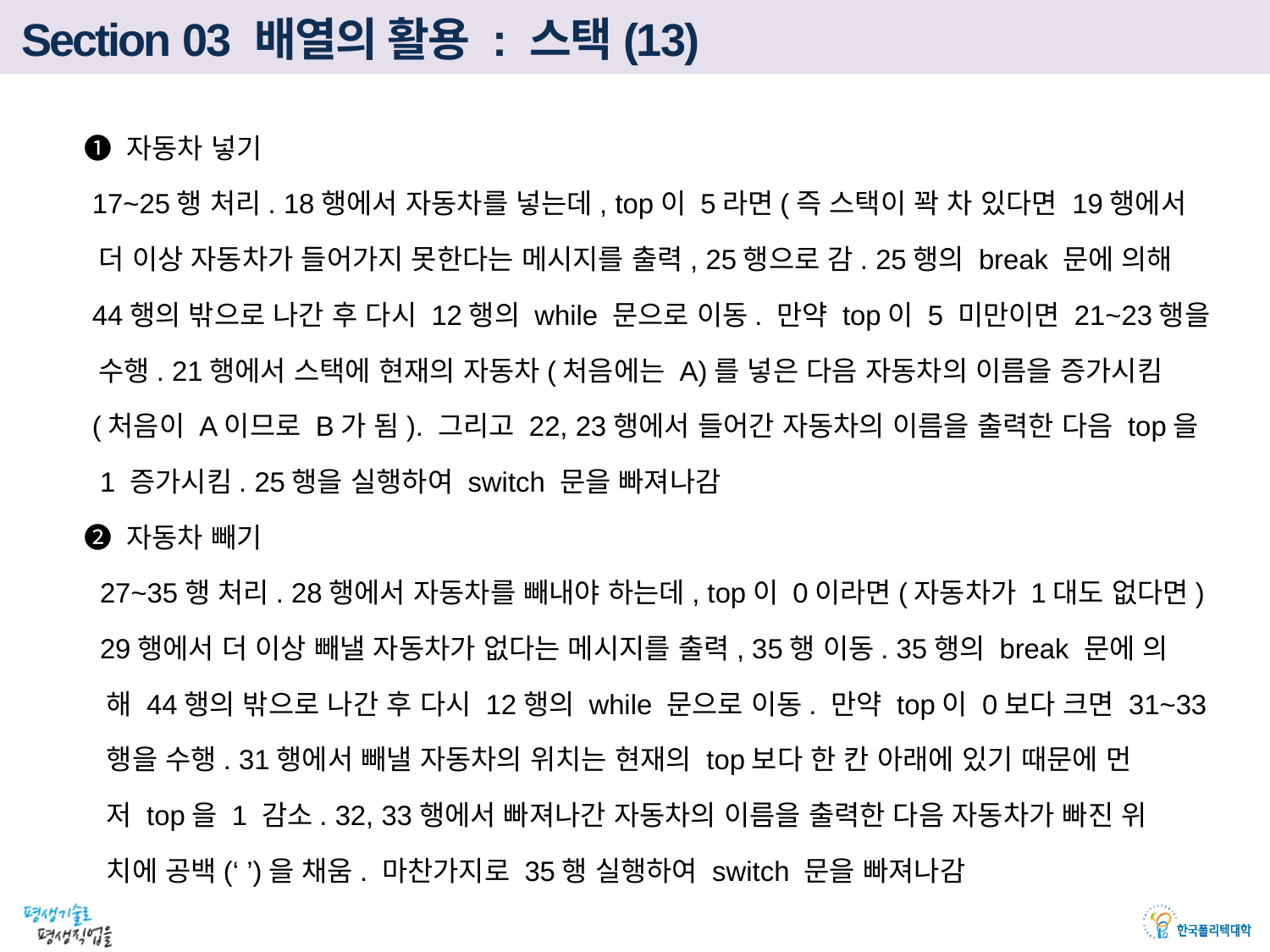

# Section 03 배열의 활용 : 스택(13)
❶ 자동차 넣기
 17~25행 처리. 18행에서 자동차를 넣는데, top이 5라면(즉 스택이 꽉 차 있다면 19행에서
 더 이상 자동차가 들어가지 못한다는 메시지를 출력, 25행으로 감. 25행의 break 문에 의해
 44행의 밖으로 나간 후 다시 12행의 while 문으로 이동. 만약 top이 5 미만이면 21~23행을
 수행. 21행에서 스택에 현재의 자동차(처음에는 A)를 넣은 다음 자동차의 이름을 증가시킴
 (처음이 A이므로 B가 됨). 그리고 22, 23행에서 들어간 자동차의 이름을 출력한 다음 top을
  1 증가시킴. 25행을 실행하여 switch 문을 빠져나감
❷ 자동차 빼기
  27~35행 처리. 28행에서 자동차를 빼내야 하는데, top이 0이라면(자동차가 1대도 없다면)
  29행에서 더 이상 빼낼 자동차가 없다는 메시지를 출력, 35행 이동. 35행의 break 문에 의
  해 44행의 밖으로 나간 후 다시 12행의 while 문으로 이동. 만약 top이 0보다 크면 31~33
  행을 수행. 31행에서 빼낼 자동차의 위치는 현재의 top보다 한 칸 아래에 있기 때문에 먼
  저 top을 1 감소. 32, 33행에서 빠져나간 자동차의 이름을 출력한 다음 자동차가 빠진 위
  치에 공백(‘ ’)을 채움. 마찬가지로 35행 실행하여 switch 문을 빠져나감